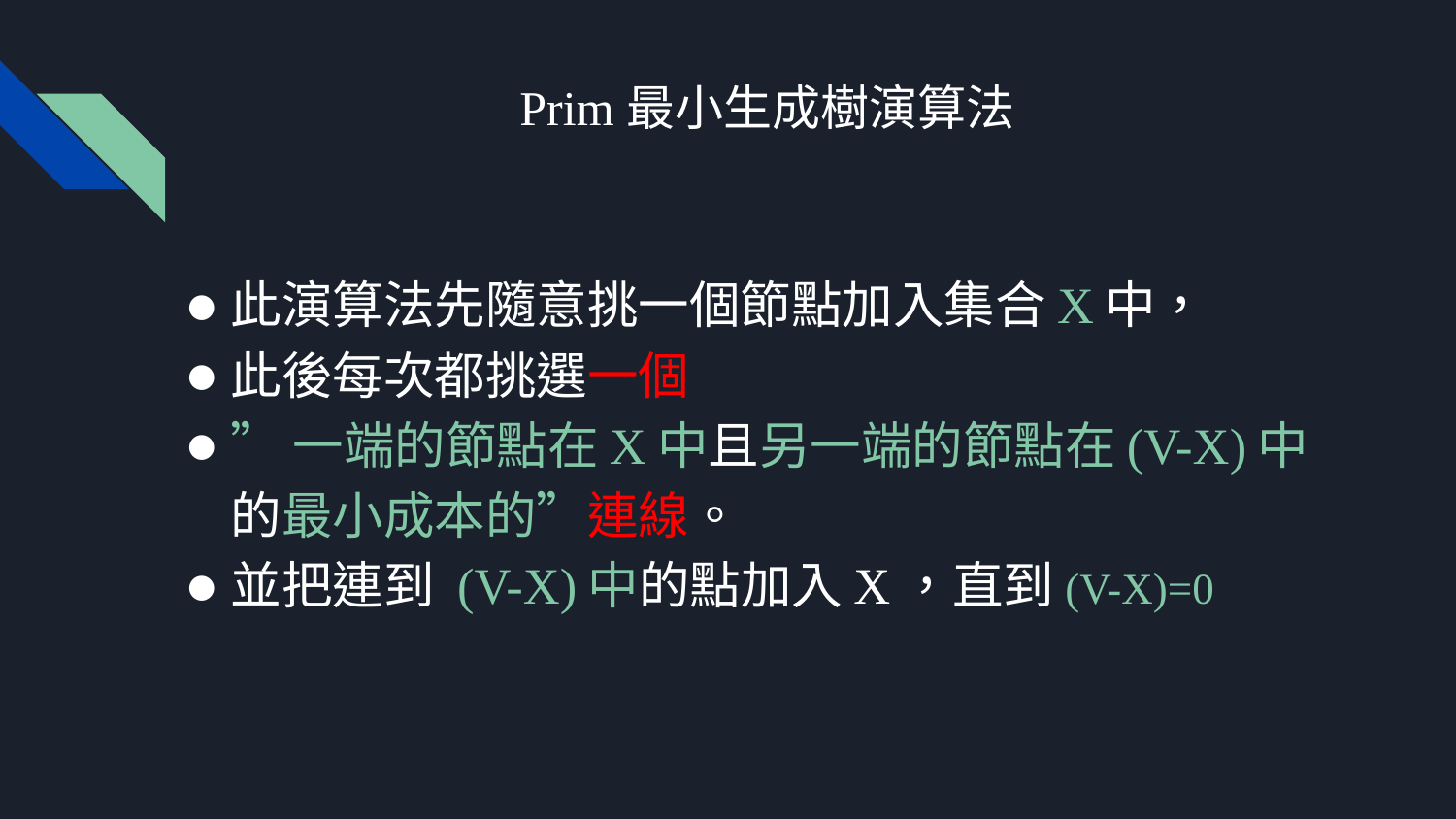

# Prim最小生成樹演算法
此演算法先隨意挑一個節點加入集合X中，
此後每次都挑選一個
”一端的節點在X中且另一端的節點在(V-X)中的最小成本的”連線。
並把連到 (V-X)中的點加入X，直到(V-X)=0